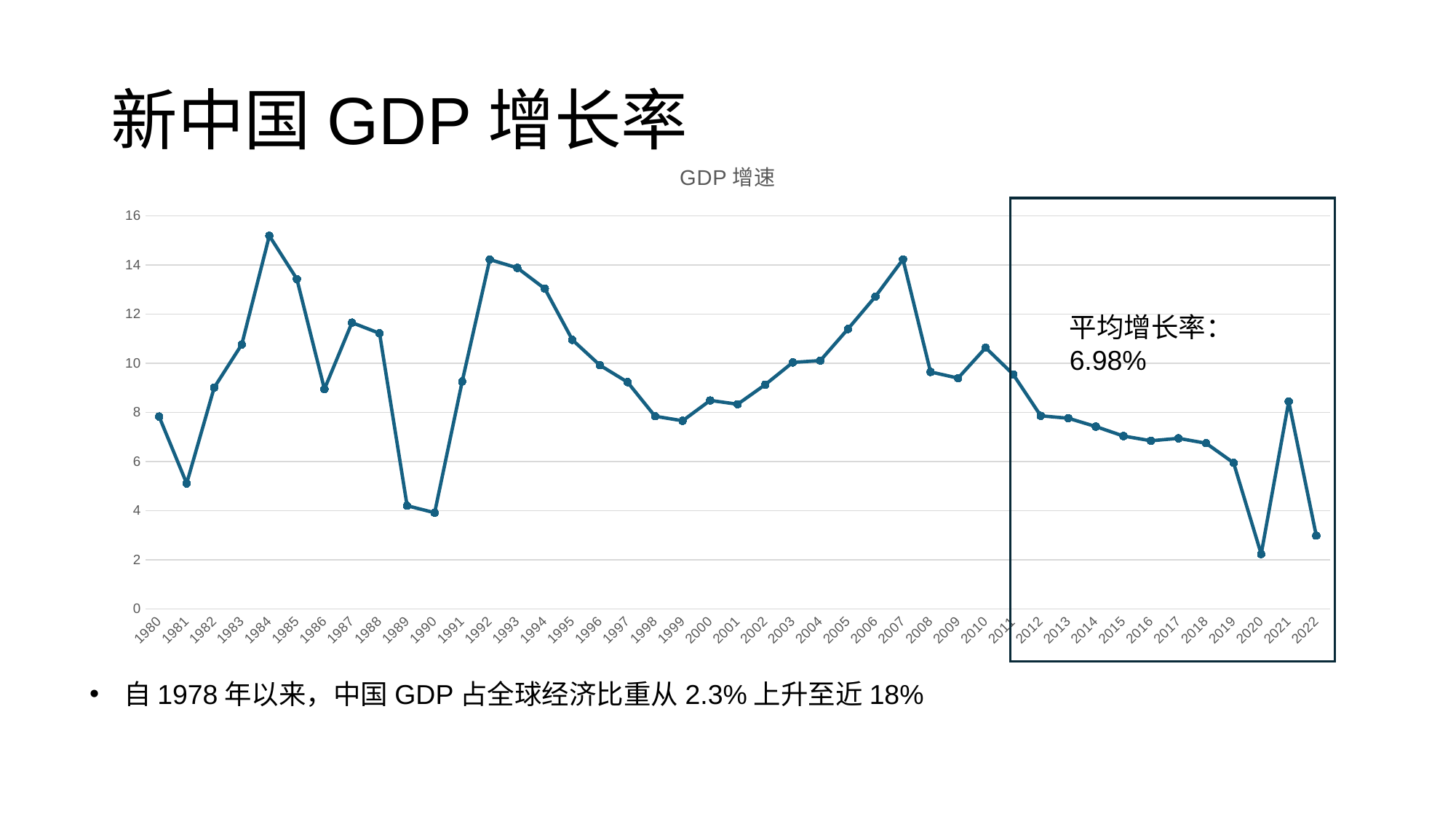

# 新中国GDP增长率

### Chart: GDP增速

| Category |  |
|---|---|
| 1980 | 7.834145015937992 |
| 1981 | 5.112761090589117 |
| 1982 | 9.01711391382203 |
| 1983 | 10.77020250657145 |
| 1984 | 15.191540023613399 |
| 1985 | 13.430677520406405 |
| 1986 | 8.949961764380078 |
| 1987 | 11.657427793135724 |
| 1988 | 11.222594982521002 |
| 1989 | 4.206334355478148 |
| 1990 | 3.9202513677656867 |
| 1991 | 9.262786084062341 |
| 1992 | 14.224529593182382 |
| 1993 | 13.883729302103134 |
| 1994 | 13.036806634166624 |
| 1995 | 10.95395433681972 |
| 1996 | 9.922556756166827 |
| 1997 | 9.23677989401969 |
| 1998 | 7.845951782336229 |
| 1999 | 7.661651506160723 |
| 2000 | 8.490093403651613 |
| 2001 | 8.335733475776252 |
| 2002 | 9.133630789544696 |
| 2003 | 10.038030484736964 |
| 2004 | 10.11362137880208 |
| 2005 | 11.394591808688787 |
| 2006 | 12.720955663945105 |
| 2007 | 14.230860934047087 |
| 2008 | 9.650678918346898 |
| 2009 | 9.398725631632104 |
| 2010 | 10.635871065957176 |
| 2011 | 9.550832178841986 |
| 2012 | 7.8637364484526415 |
| 2013 | 7.766150097359102 |
| 2014 | 7.425763655969163 |
| 2015 | 7.0413288794755005 |
| 2016 | 6.84876220444184 |
| 2017 | 6.947200793165337 |
| 2018 | 6.7497738325114796 |
| 2019 | 5.950500754393147 |
| 2020 | 2.2386383567412054 |
| 2021 | 8.448469416281412 |
| 2022 | 2.9890840860365273 |
平均增长率：6.98%
自1978年以来，中国GDP占全球经济比重从2.3%上升至近18%